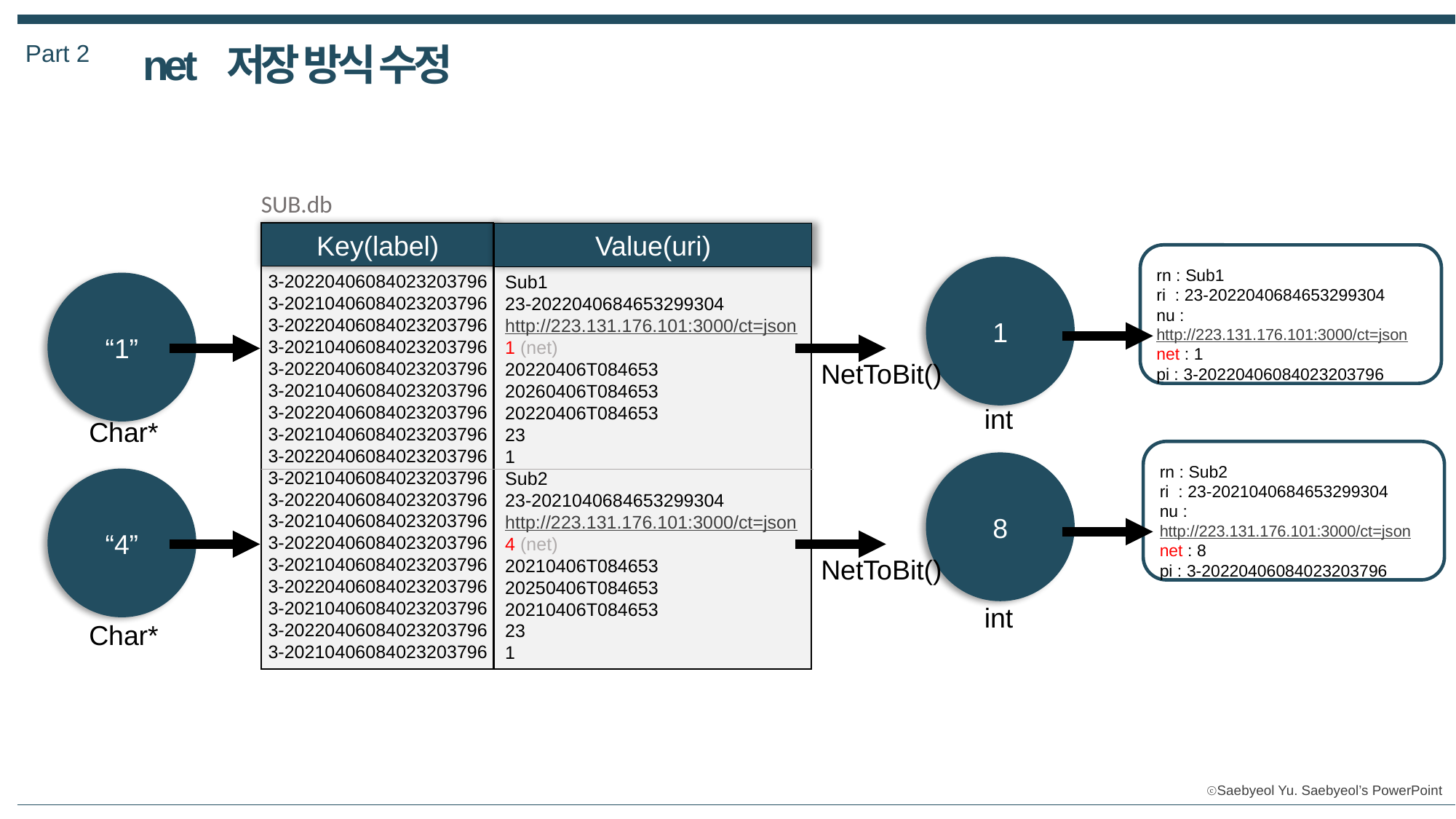

Part 2
net  저장 방식 수정
SUB.db

Key(label)
Value(uri)

rn : Sub1
ri  : 23-2022040684653299304
nu : http://223.131.176.101:3000/ct=json
net : 1
pi : 3-20220406084023203796
3-20220406084023203796
3-20210406084023203796
3-20220406084023203796
3-20210406084023203796
3-20220406084023203796
3-20210406084023203796
3-20220406084023203796
3-20210406084023203796
3-20220406084023203796
3-20210406084023203796
3-20220406084023203796
3-20210406084023203796
3-20220406084023203796
3-20210406084023203796
3-20220406084023203796
3-20210406084023203796
3-20220406084023203796
3-20210406084023203796

Sub1
23-2022040684653299304 http://223.131.176.101:3000/ct=json
1 (net)
20220406T084653
20260406T084653
20220406T084653
23
1
Sub2
23-2021040684653299304 http://223.131.176.101:3000/ct=json
4 (net)
20210406T084653
20250406T084653
20210406T084653
23
1

1
“1”
NetToBit()
int
Char*

rn : Sub2
ri  : 23-2021040684653299304
nu : http://223.131.176.101:3000/ct=json
net : 8
pi : 3-20220406084023203796

8
“4”
NetToBit()
int
Char*